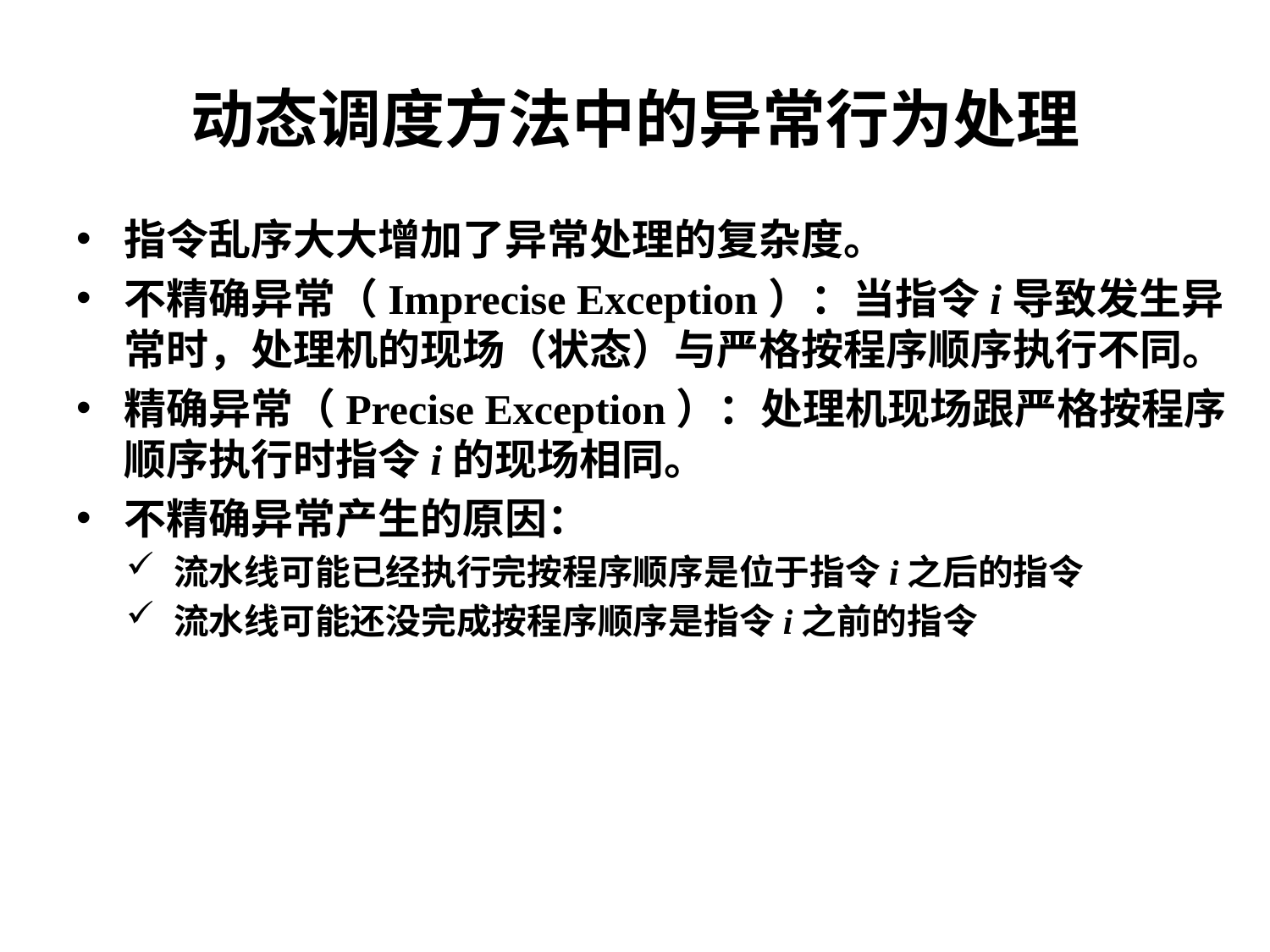

动态调度方法中的异常行为处理
指令乱序大大增加了异常处理的复杂度。
不精确异常（Imprecise Exception）：当指令i导致发生异常时，处理机的现场（状态）与严格按程序顺序执行不同。
精确异常（Precise Exception）：处理机现场跟严格按程序顺序执行时指令i的现场相同。
不精确异常产生的原因：
流水线可能已经执行完按程序顺序是位于指令i之后的指令
流水线可能还没完成按程序顺序是指令i之前的指令